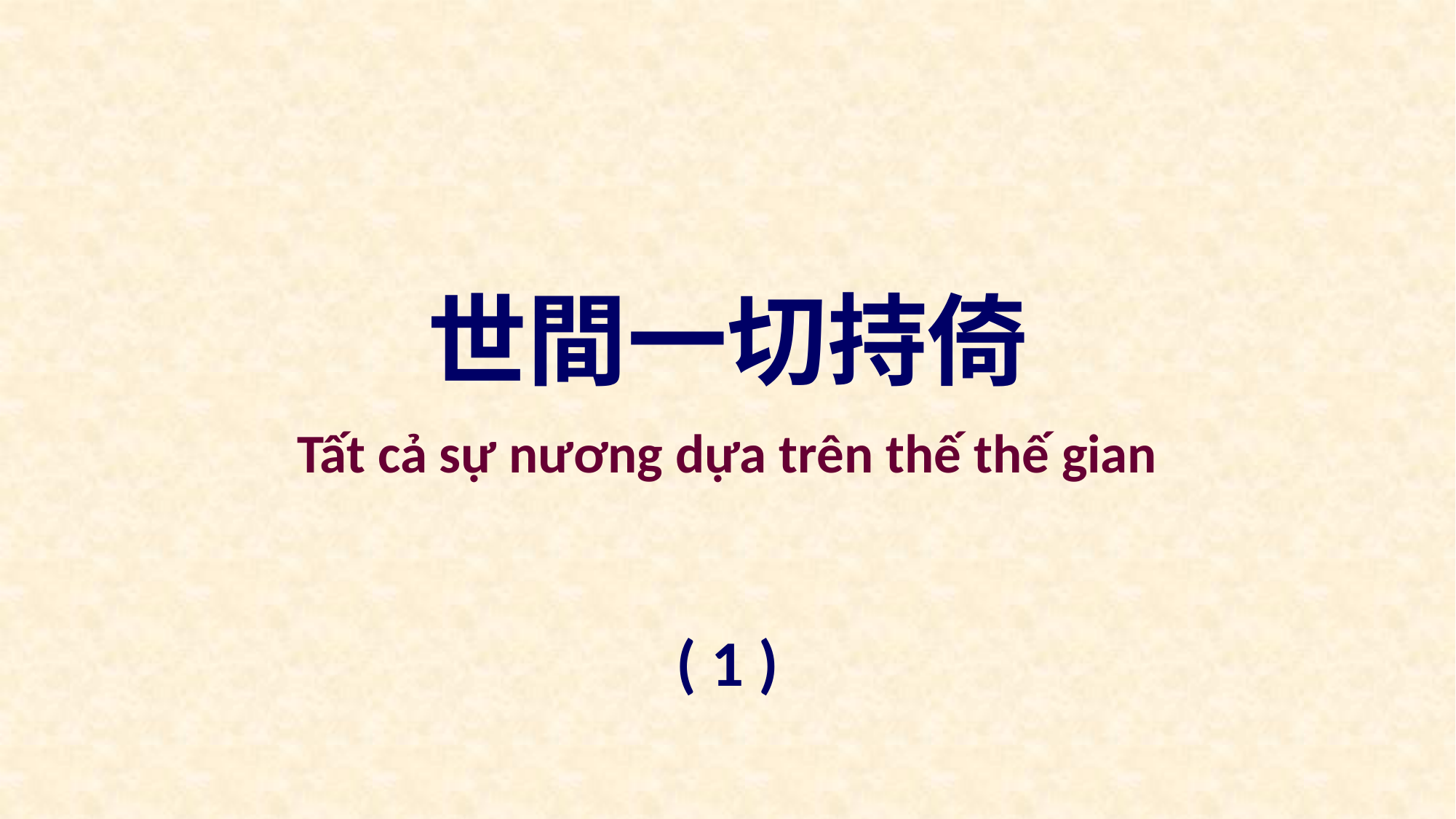

世間一切持倚
Tất cả sự nương dựa trên thế thế gian
( 1 )